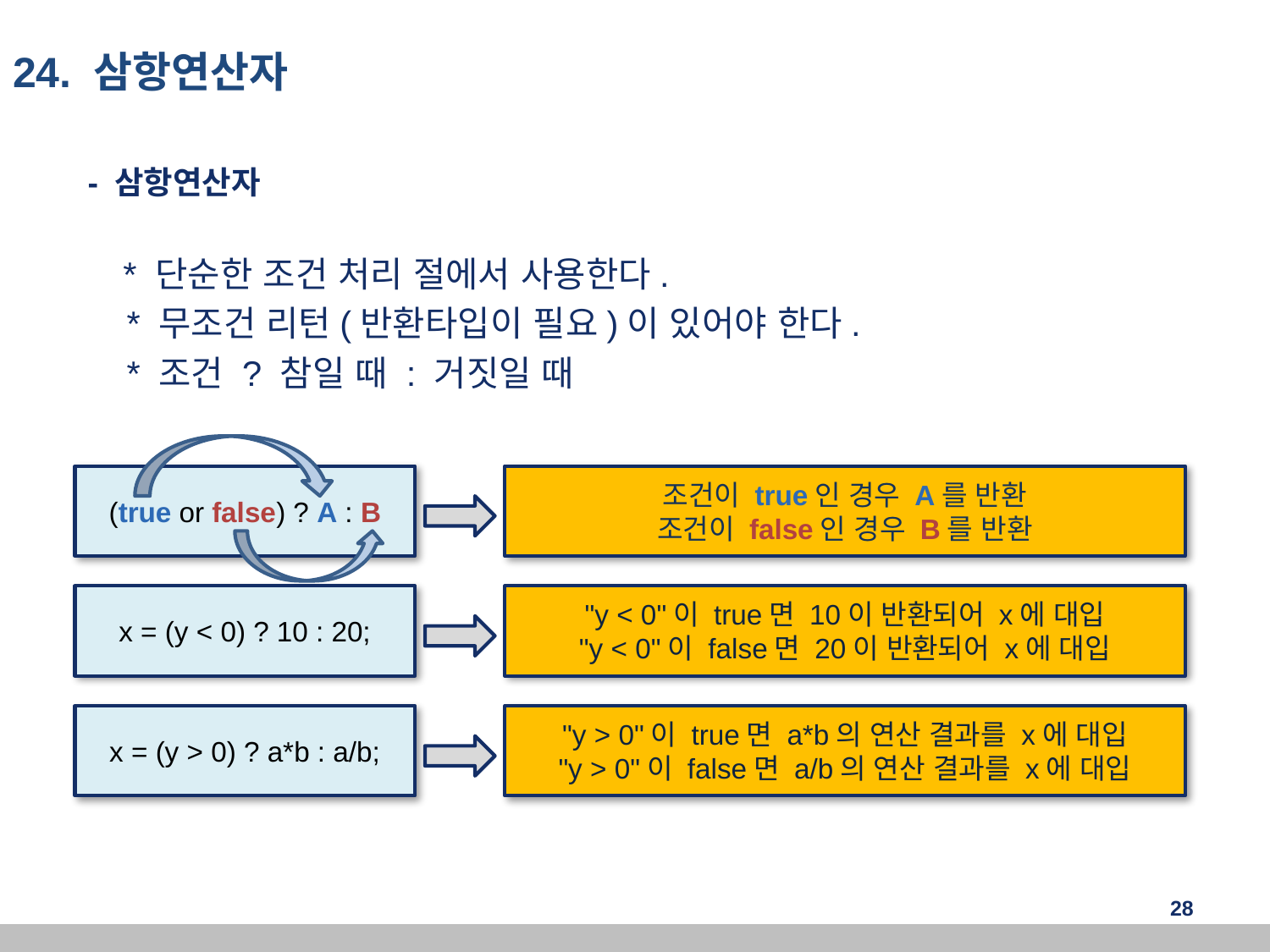

24. 삼항연산자
- 삼항연산자

    * 단순한 조건 처리 절에서 사용한다.
    * 무조건 리턴(반환타입이 필요)이 있어야 한다.
    * 조건 ? 참일 때 : 거짓일 때

(true or false) ? A : B
조건이 true인 경우 A를 반환
조건이 false인 경우 B를 반환

x = (y < 0) ? 10 : 20;
"y < 0"이 true면 10이 반환되어 x에 대입
"y < 0"이 false면 20이 반환되어 x에 대입

x = (y > 0) ? a*b : a/b;
"y > 0"이 true면 a*b의 연산 결과를 x에 대입
"y > 0"이 false면 a/b의 연산 결과를 x에 대입

28